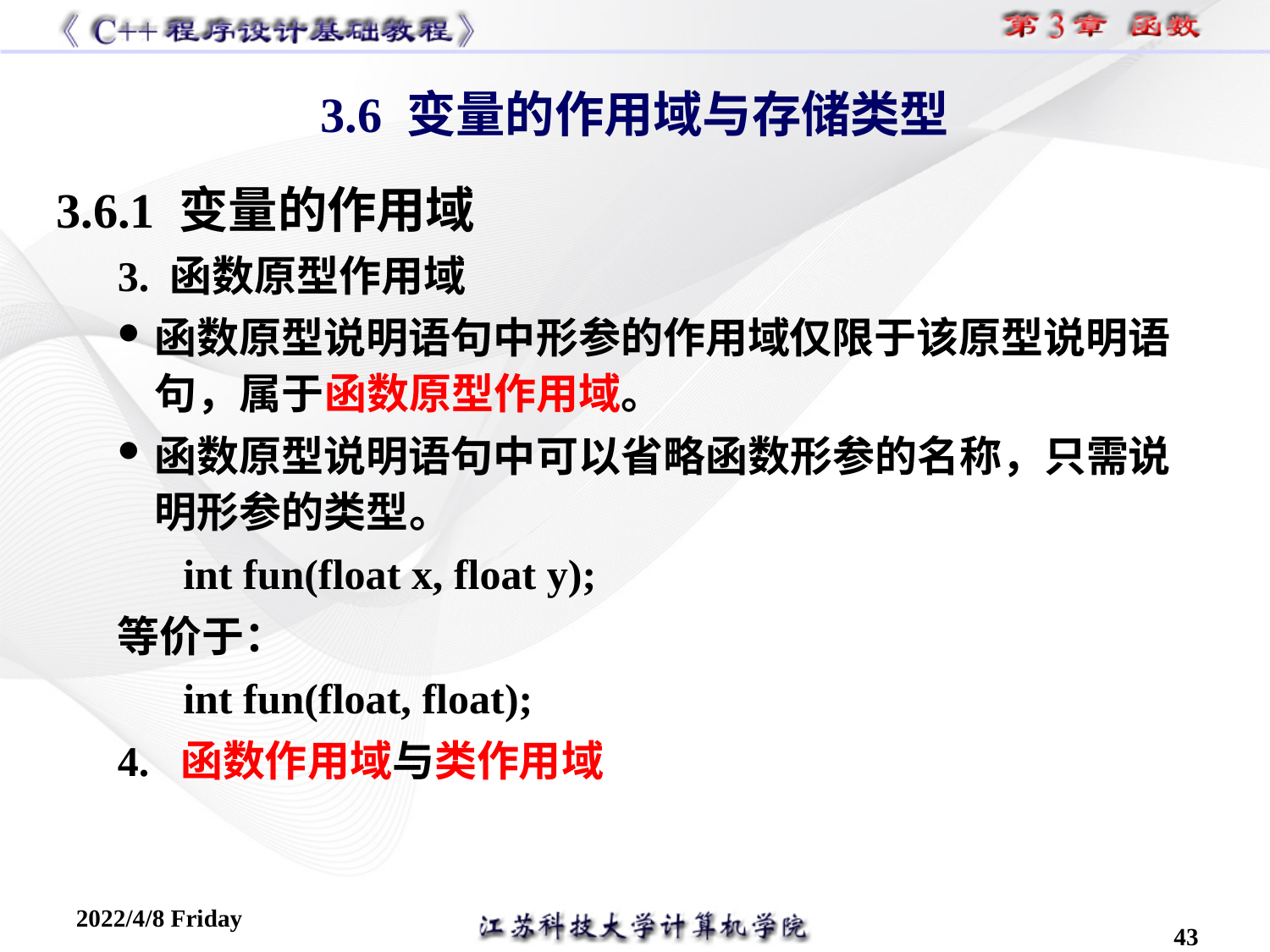

3.6 变量的作用域与存储类型
3.6.1 变量的作用域
3. 函数原型作用域
函数原型说明语句中形参的作用域仅限于该原型说明语句，属于函数原型作用域。
函数原型说明语句中可以省略函数形参的名称，只需说明形参的类型。
int fun(float x, float y);
等价于：
int fun(float, float);
4.  函数作用域与类作用域